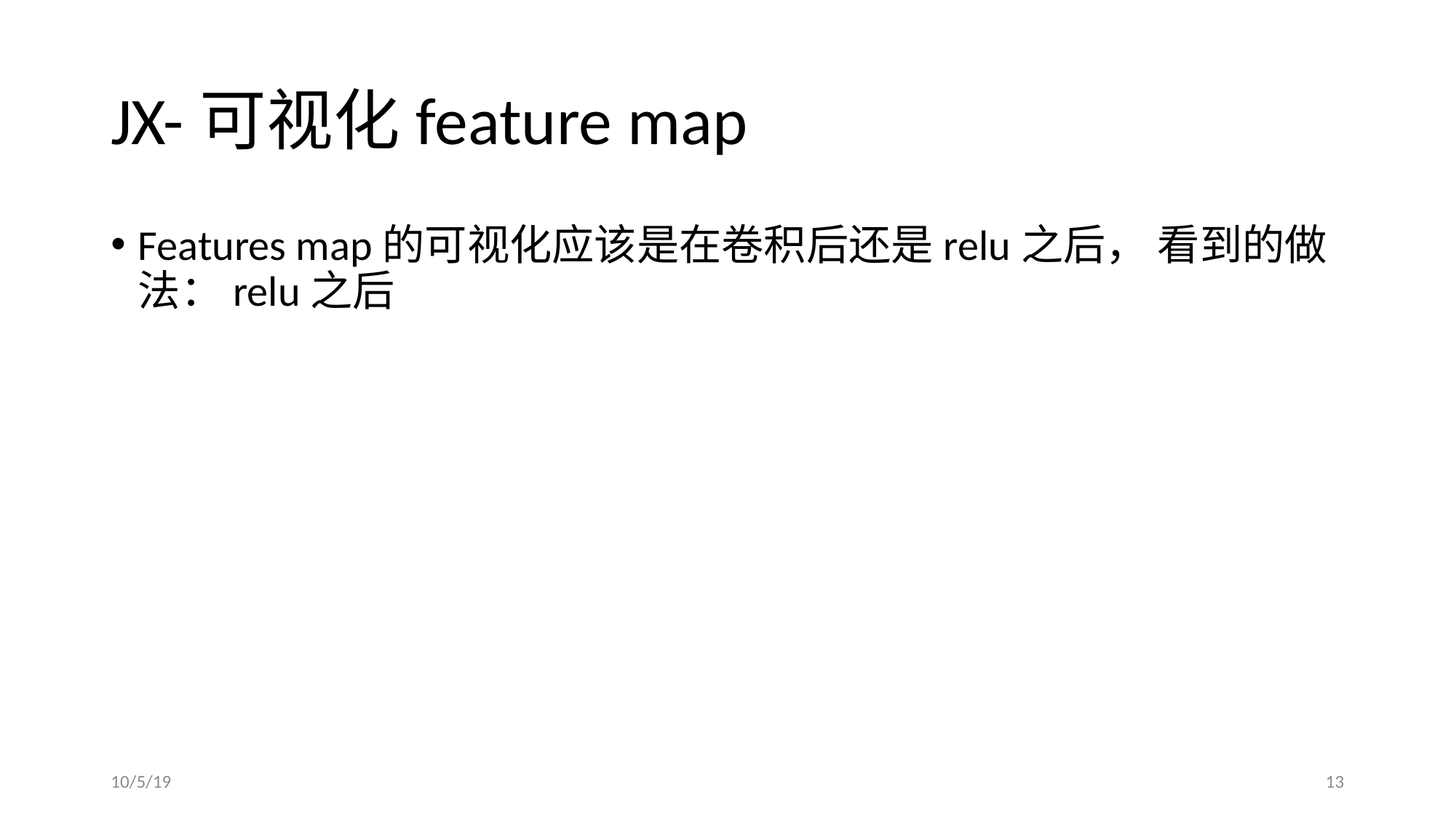

# JX-可视化feature map
Features map的可视化应该是在卷积后还是relu之后， 看到的做法：relu之后
10/5/19
13